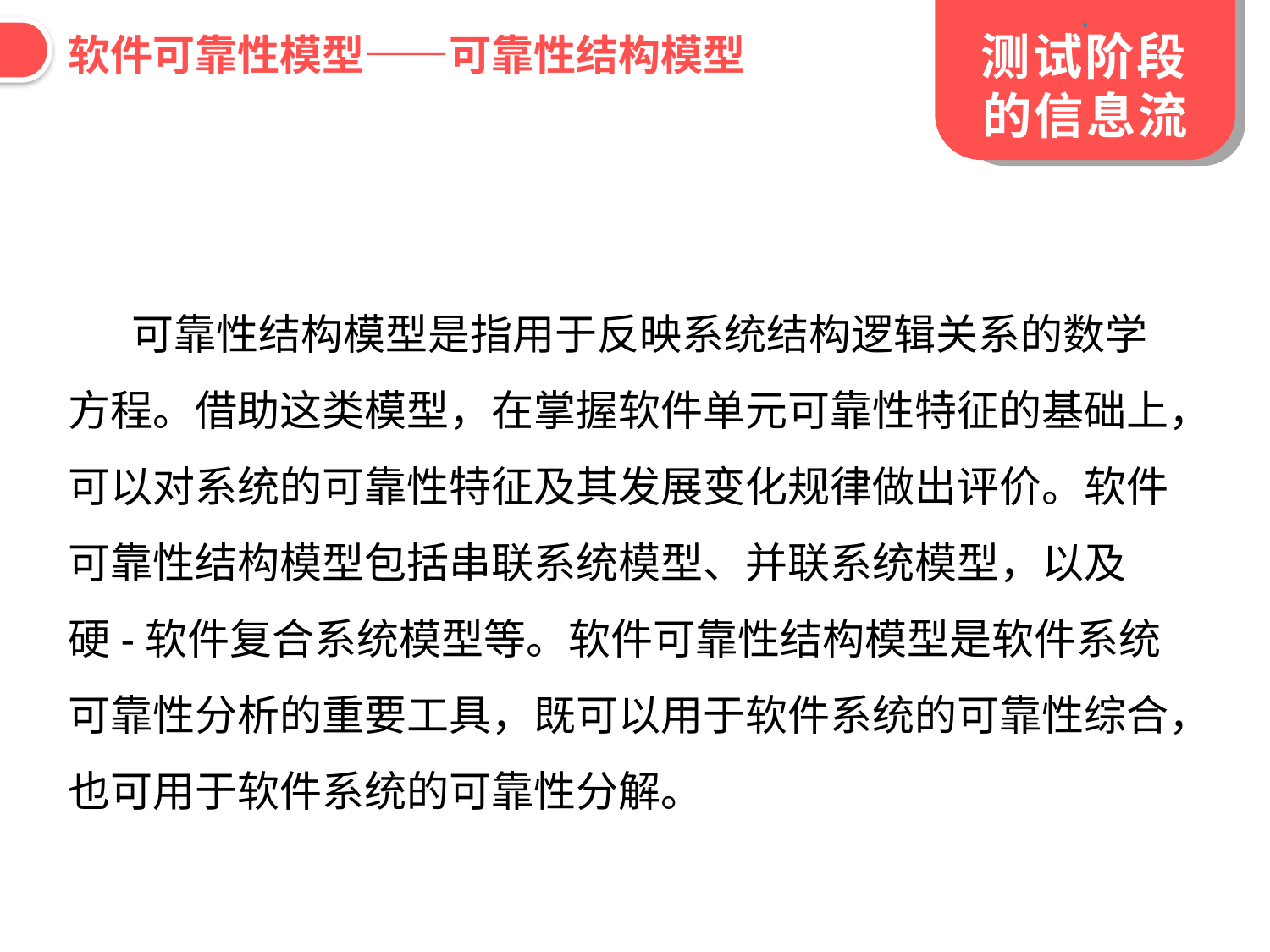

·

测试阶段的信息流

软件可靠性模型——可靠性结构模型
可靠性结构模型是指用于反映系统结构逻辑关系的数学方程。借助这类模型，在掌握软件单元可靠性特征的基础上，可以对系统的可靠性特征及其发展变化规律做出评价。软件可靠性结构模型包括串联系统模型、并联系统模型，以及硬-软件复合系统模型等。软件可靠性结构模型是软件系统可靠性分析的重要工具，既可以用于软件系统的可靠性综合，也可用于软件系统的可靠性分解。